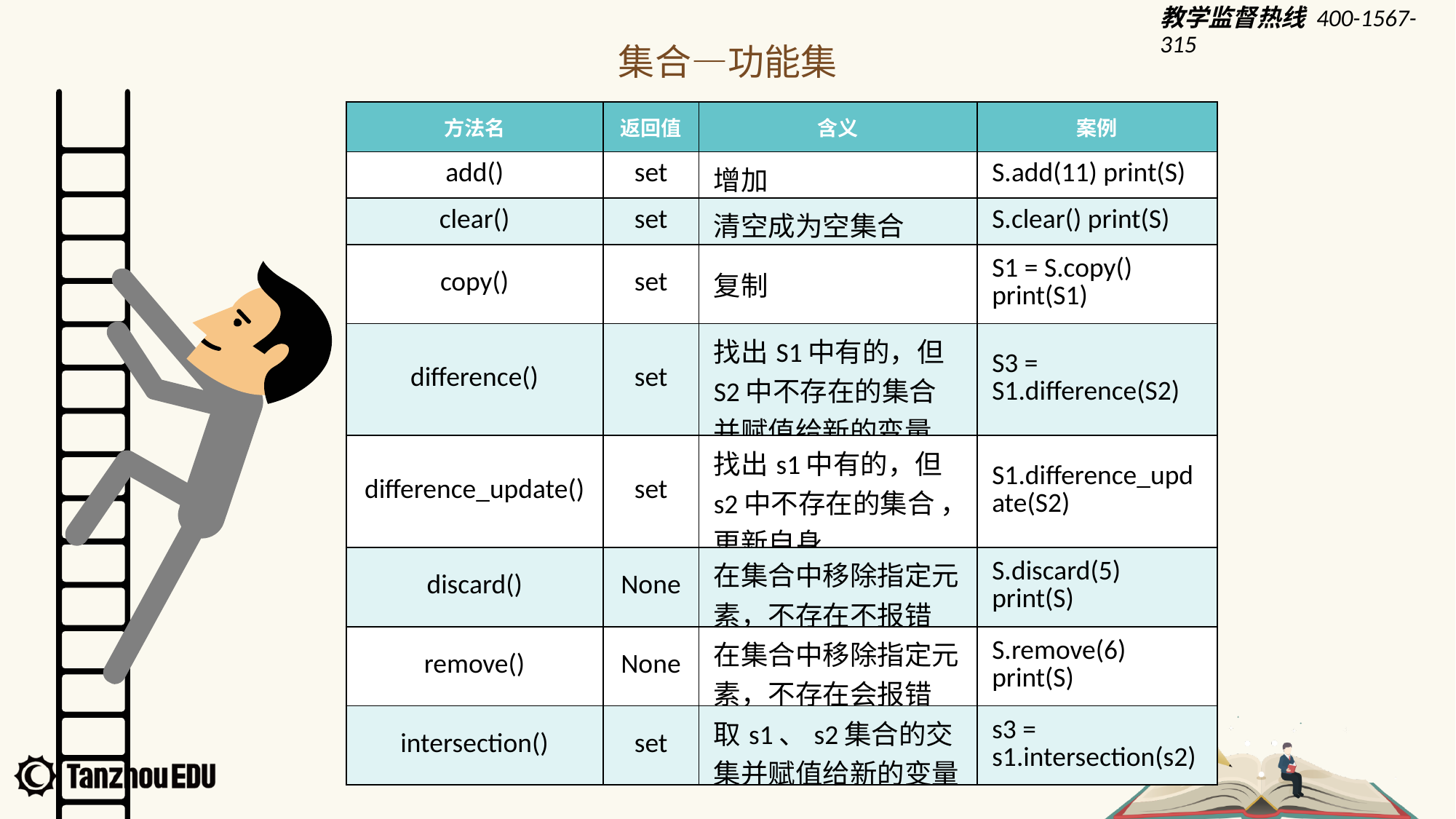

集合—功能集

| 方法名 | 返回值 | 含义 | 案例 |
| --- | --- | --- | --- |
| add() | set | 增加 | S.add(11) print(S) |
| clear() | set | 清空成为空集合 | S.clear() print(S) |
| copy() | set | 复制 | S1 = S.copy() print(S1) |
| difference() | set | 找出S1中有的，但S2中不存在的集合并赋值给新的变量 | S3 = S1.difference(S2) |
| difference\_update() | set | 找出s1中有的，但s2中不存在的集合 ，更新自身 | S1.difference\_update(S2) |
| discard() | None | 在集合中移除指定元素，不存在不报错 | S.discard(5) print(S) |
| remove() | None | 在集合中移除指定元素，不存在会报错 | S.remove(6) print(S) |
| intersection() | set | 取s1、s2集合的交集并赋值给新的变量 | s3 = s1.intersection(s2) |